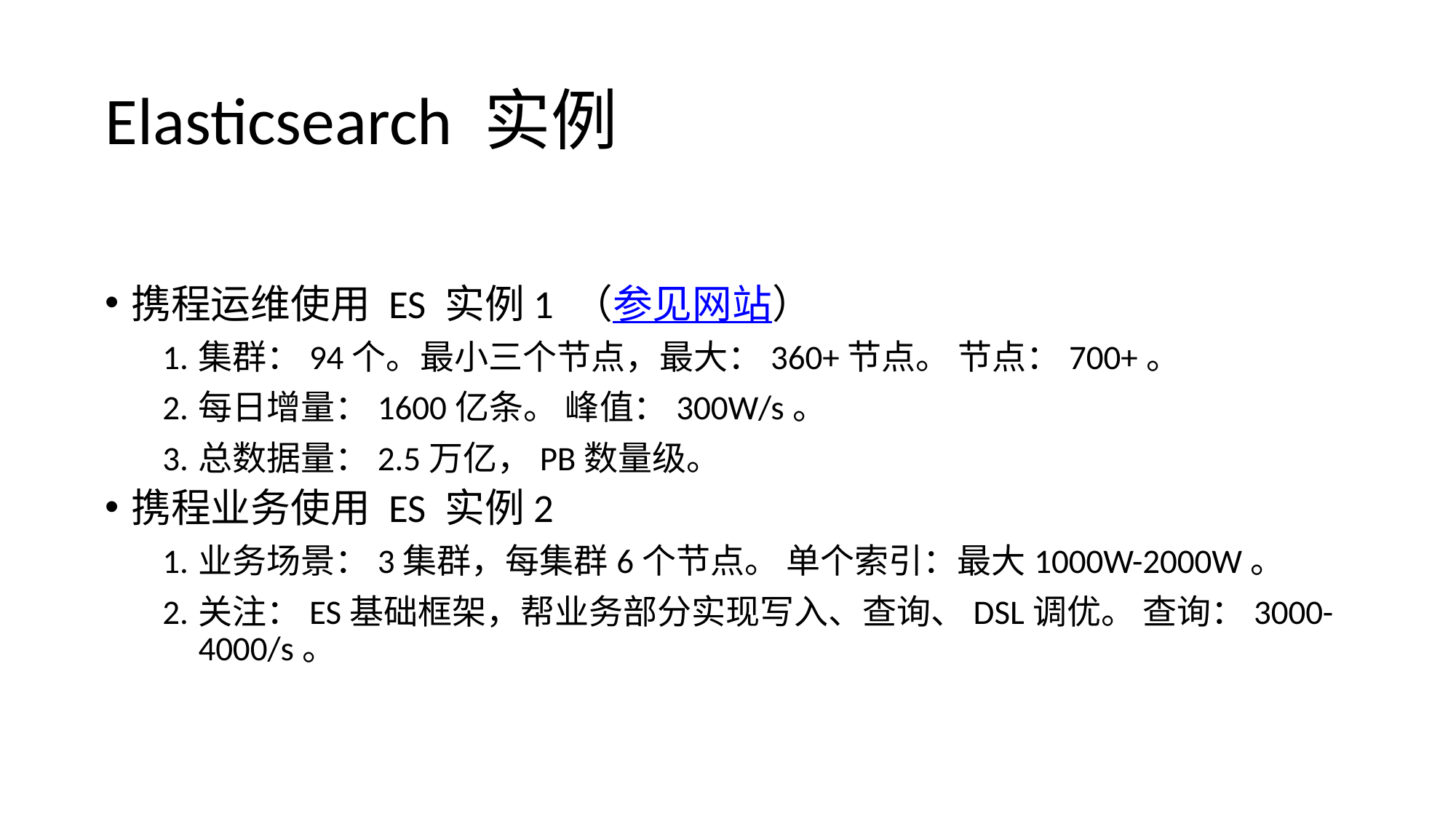

# Elasticsearch 实例
携程运维使用 ES 实例1 （参见网站）
集群：94个。最小三个节点，最大：360+节点。 节点：700+。
每日增量：1600亿条。 峰值：300W/s。
总数据量：2.5万亿，PB数量级。
携程业务使用 ES 实例2
业务场景：3集群，每集群6个节点。 单个索引：最大1000W-2000W。
关注：ES基础框架，帮业务部分实现写入、查询、DSL调优。 查询：3000-4000/s。